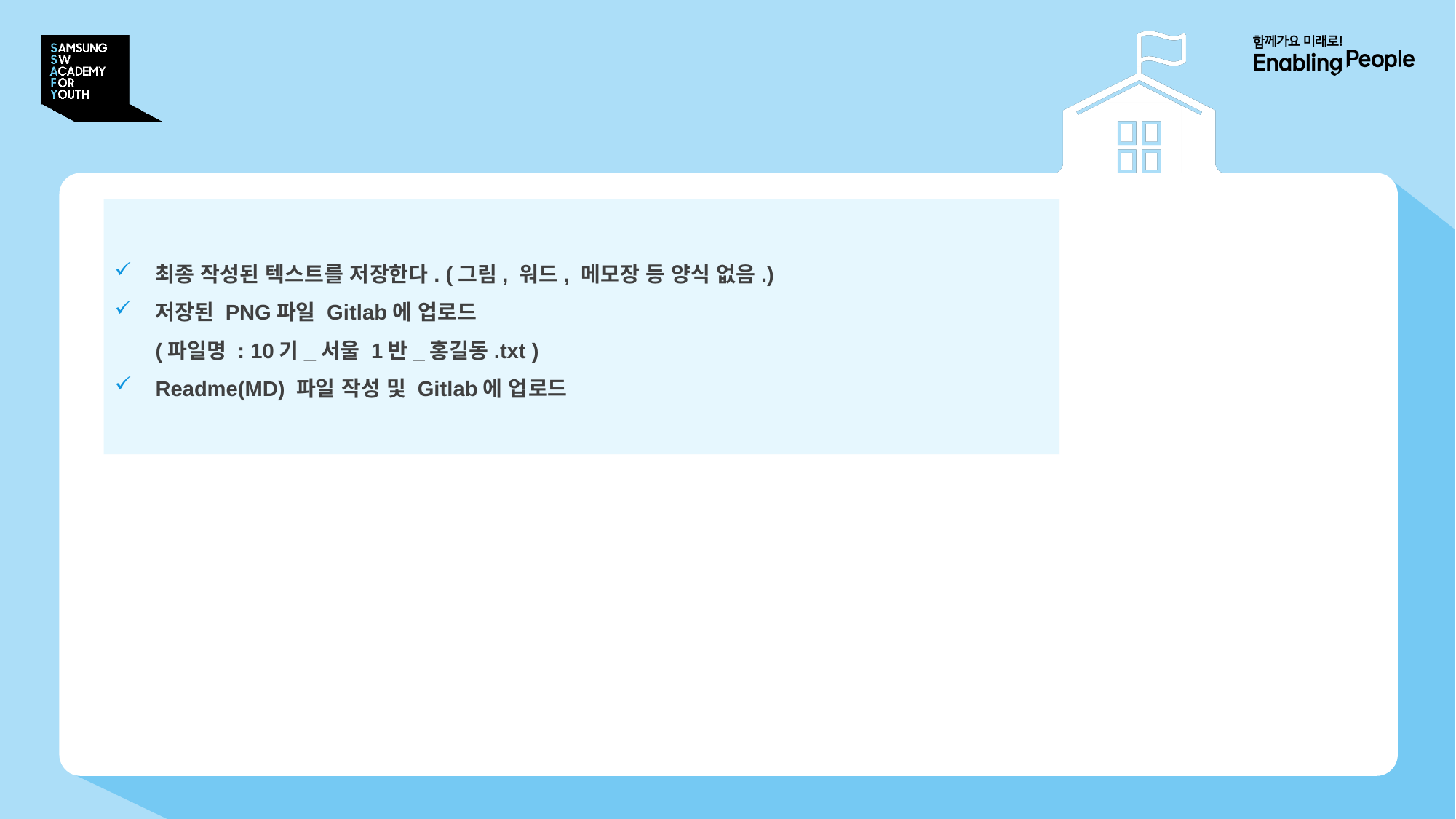

# 4. 제출
최종 작성된 텍스트를 저장한다. (그림, 워드, 메모장 등 양식 없음.)
저장된 PNG파일 Gitlab에 업로드
(파일명 : 10기_서울 1반_홍길동.txt )
Readme(MD) 파일 작성 및 Gitlab에 업로드